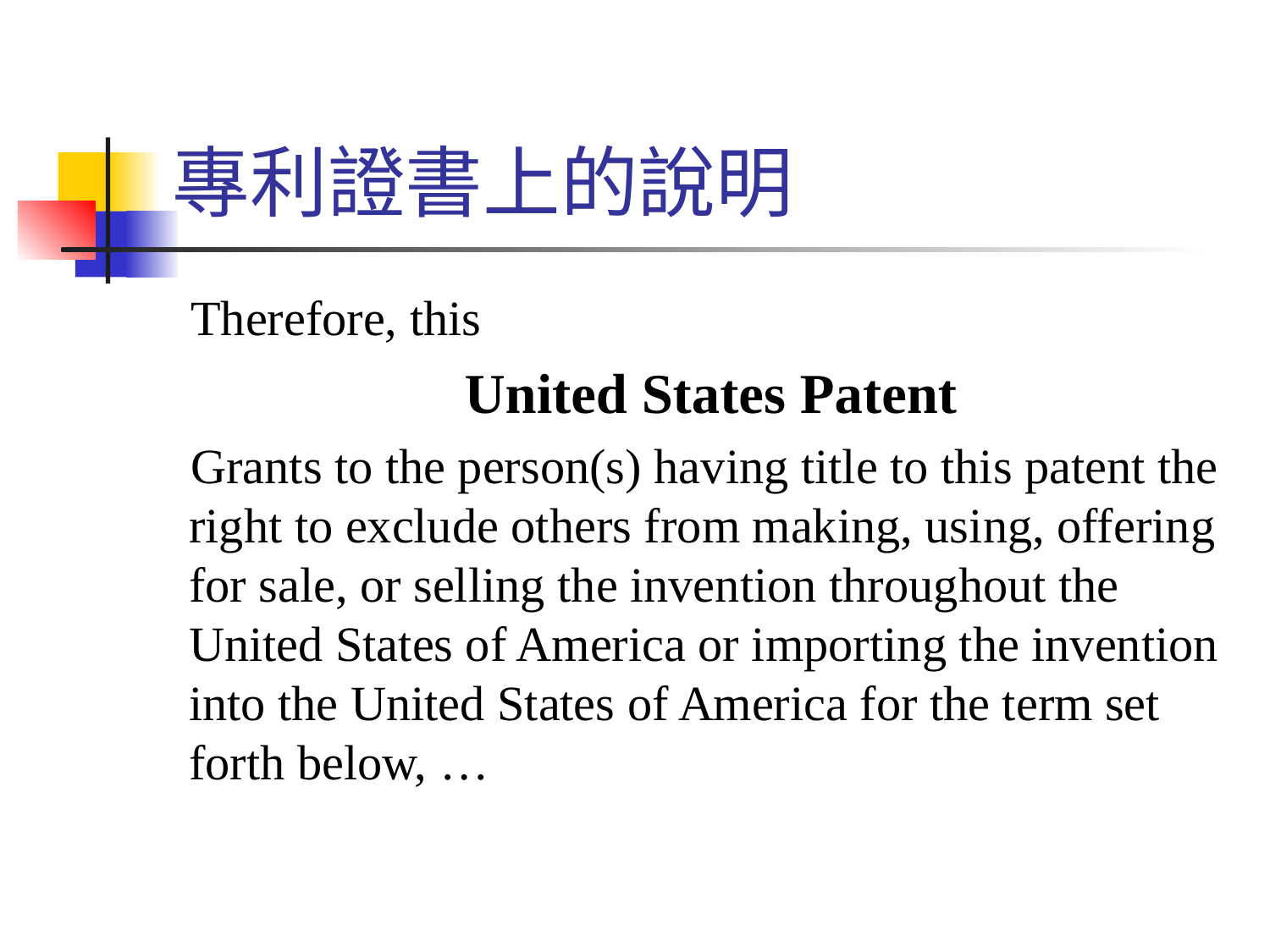

# 專利證書上的說明
Therefore, this
United States Patent
Grants to the person(s) having title to this patent the right to exclude others from making, using, offering for sale, or selling the invention throughout the United States of America or importing the invention into the United States of America for the term set forth below, …